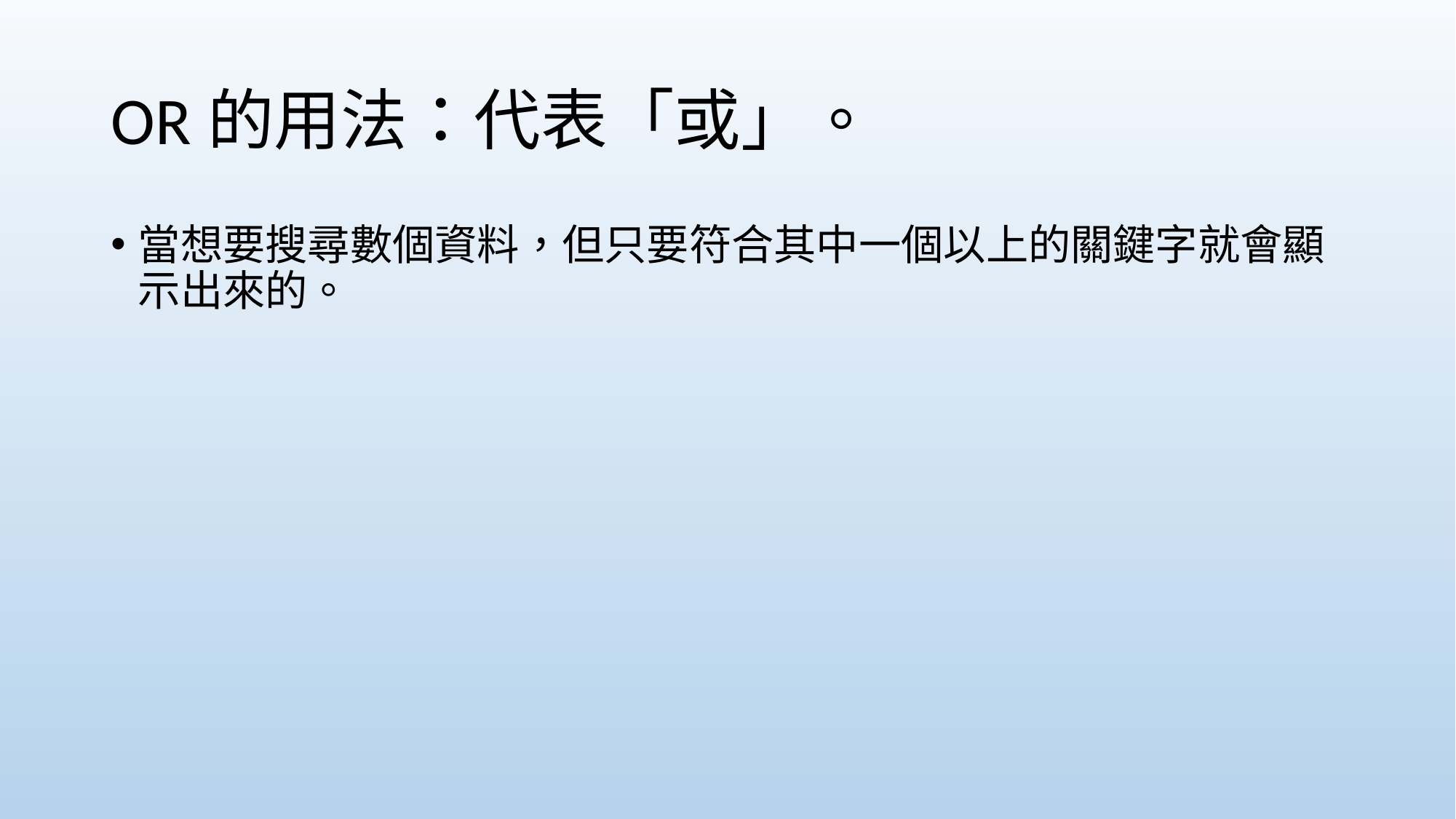

# OR的用法：代表「或」。
當想要搜尋數個資料，但只要符合其中一個以上的關鍵字就會顯示出來的。